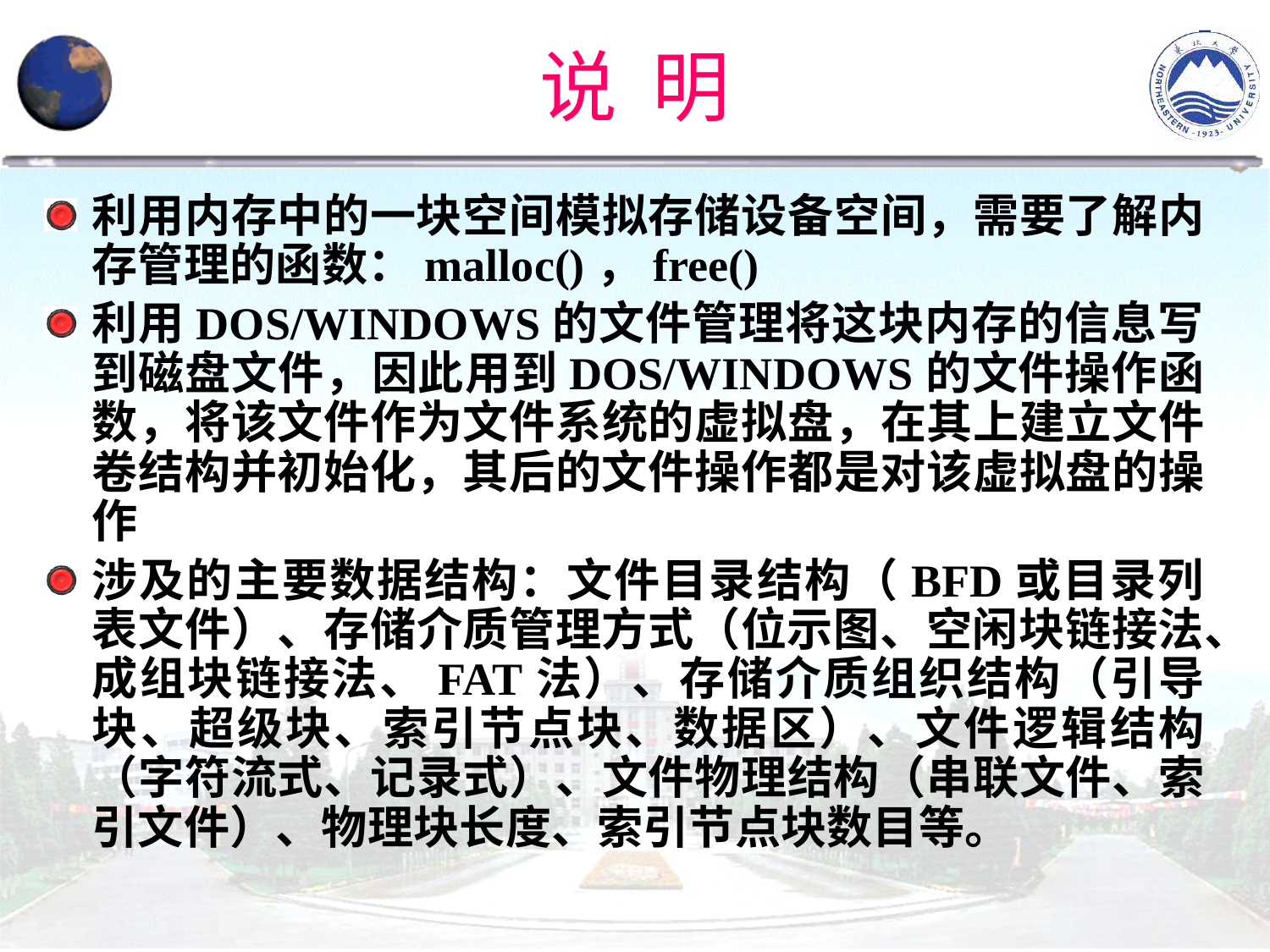

# 说  明
利用内存中的一块空间模拟存储设备空间，需要了解内存管理的函数：malloc()，free()
利用DOS/WINDOWS的文件管理将这块内存的信息写到磁盘文件，因此用到DOS/WINDOWS的文件操作函数，将该文件作为文件系统的虚拟盘，在其上建立文件卷结构并初始化，其后的文件操作都是对该虚拟盘的操作
涉及的主要数据结构：文件目录结构（BFD或目录列表文件）、存储介质管理方式（位示图、空闲块链接法、成组块链接法、FAT法）、存储介质组织结构（引导块、超级块、索引节点块、数据区）、文件逻辑结构（字符流式、记录式）、文件物理结构（串联文件、索引文件）、物理块长度、索引节点块数目等。